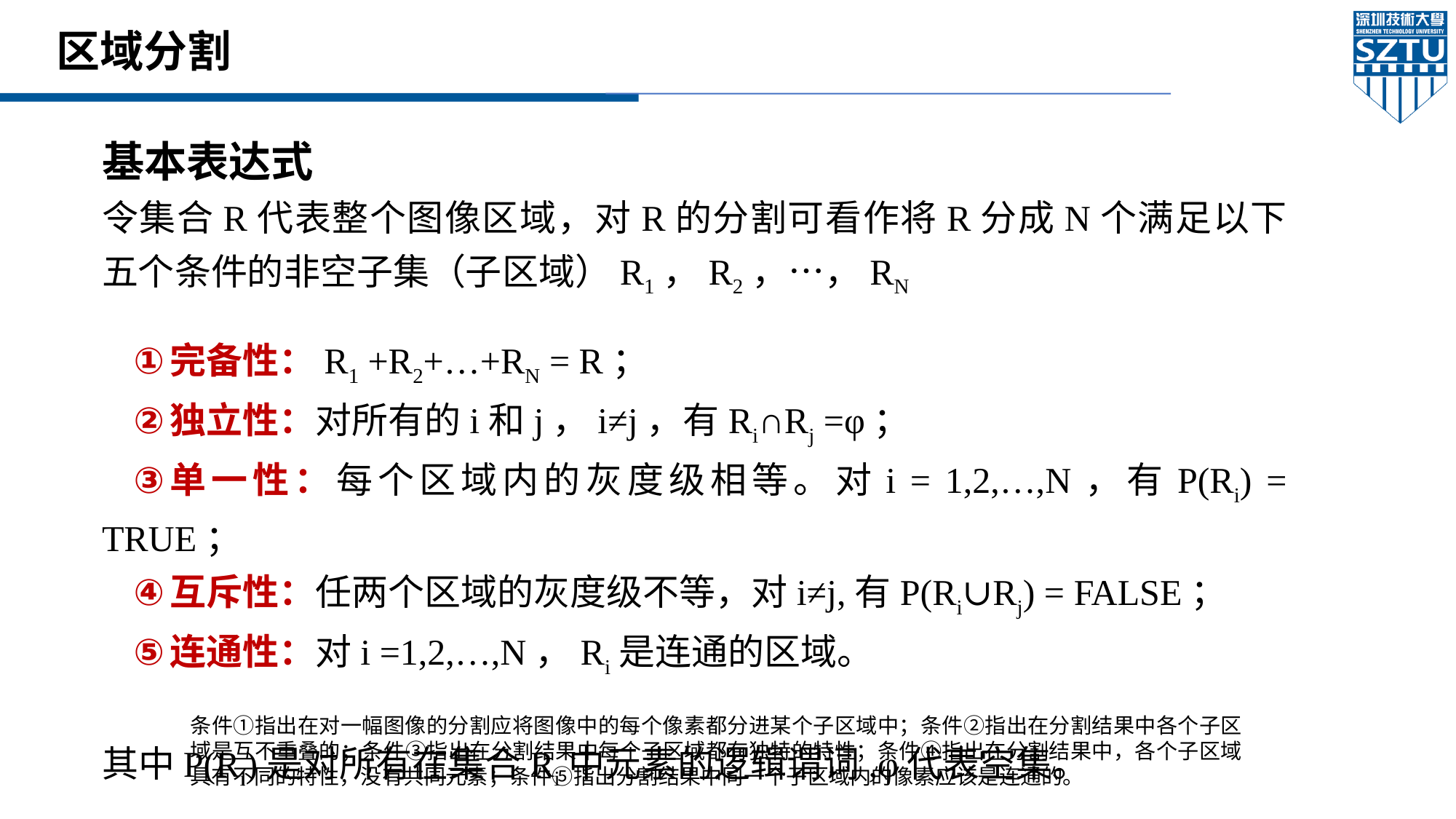

# 区域分割
基本表达式
令集合R代表整个图像区域，对R的分割可看作将R分成N个满足以下五个条件的非空子集（子区域）R1，R2，…，RN
完备性：R1 +R2+…+RN = R；
独立性：对所有的i和j，i≠j，有Ri∩Rj =φ；
单一性：每个区域内的灰度级相等。对i = 1,2,…,N，有P(Ri) = TRUE；
互斥性：任两个区域的灰度级不等，对i≠j,有P(Ri∪Rj) = FALSE；
连通性：对i =1,2,…,N，Ri是连通的区域。

其中P(Ri)是对所有在集合Ri中元素的逻辑谓词,φ代表空集。
条件①指出在对一幅图像的分割应将图像中的每个像素都分进某个子区域中；条件②指出在分割结果中各个子区域是互不重叠的；条件③指出在分割结果中每个子区域都有独特的特性；条件④指出在分割结果中，各个子区域具有不同的特性，没有共同元素；条件⑤指出分割结果中同一个子区域内的像素应该是连通的。